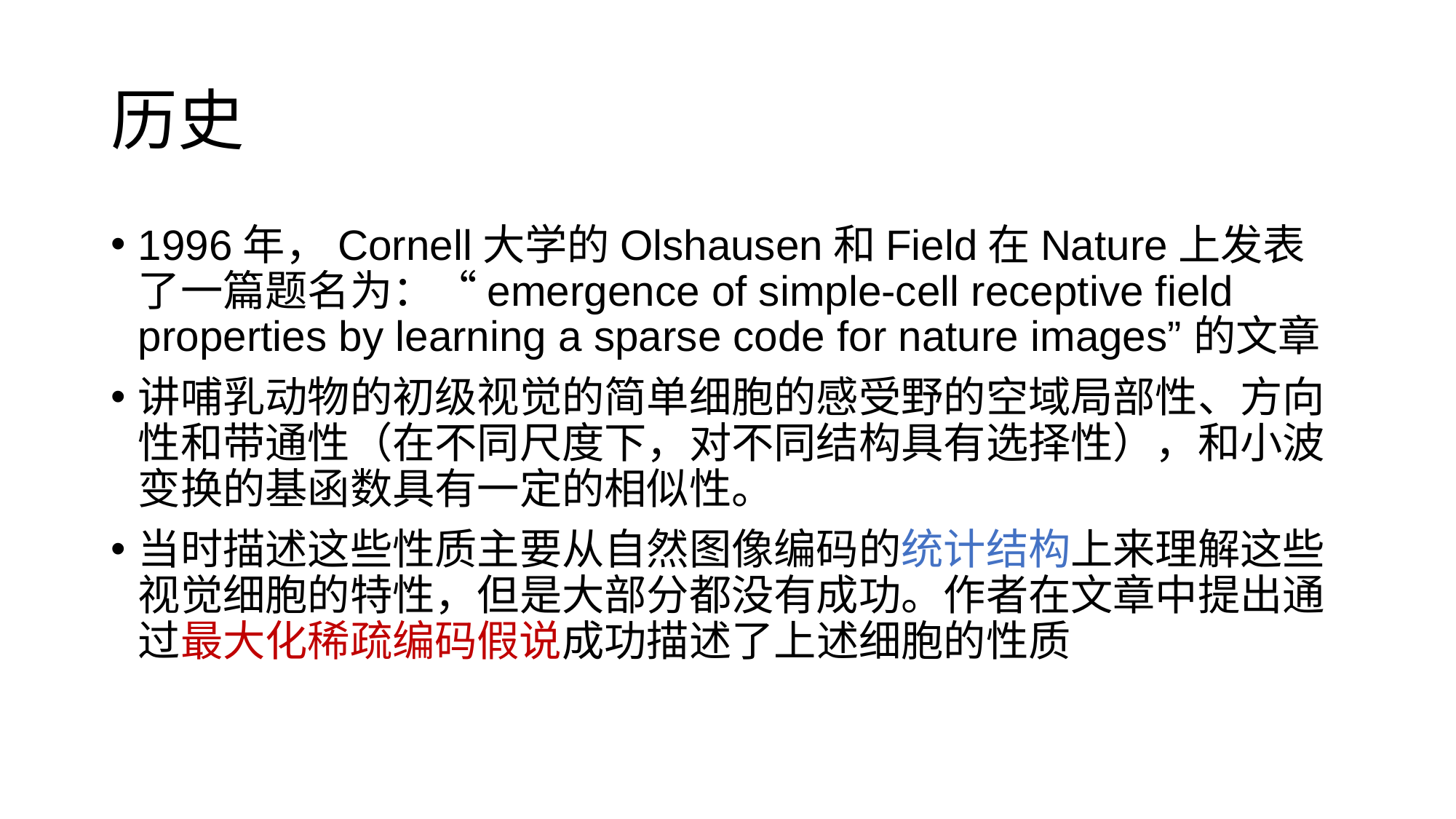

# 历史
1996年，Cornell大学的Olshausen和Field在Nature上发表了一篇题名为：“emergence of simple-cell receptive field properties by learning a sparse code for nature images”的文章
讲哺乳动物的初级视觉的简单细胞的感受野的空域局部性、方向性和带通性（在不同尺度下，对不同结构具有选择性），和小波变换的基函数具有一定的相似性。
当时描述这些性质主要从自然图像编码的统计结构上来理解这些视觉细胞的特性，但是大部分都没有成功。作者在文章中提出通过最大化稀疏编码假说成功描述了上述细胞的性质